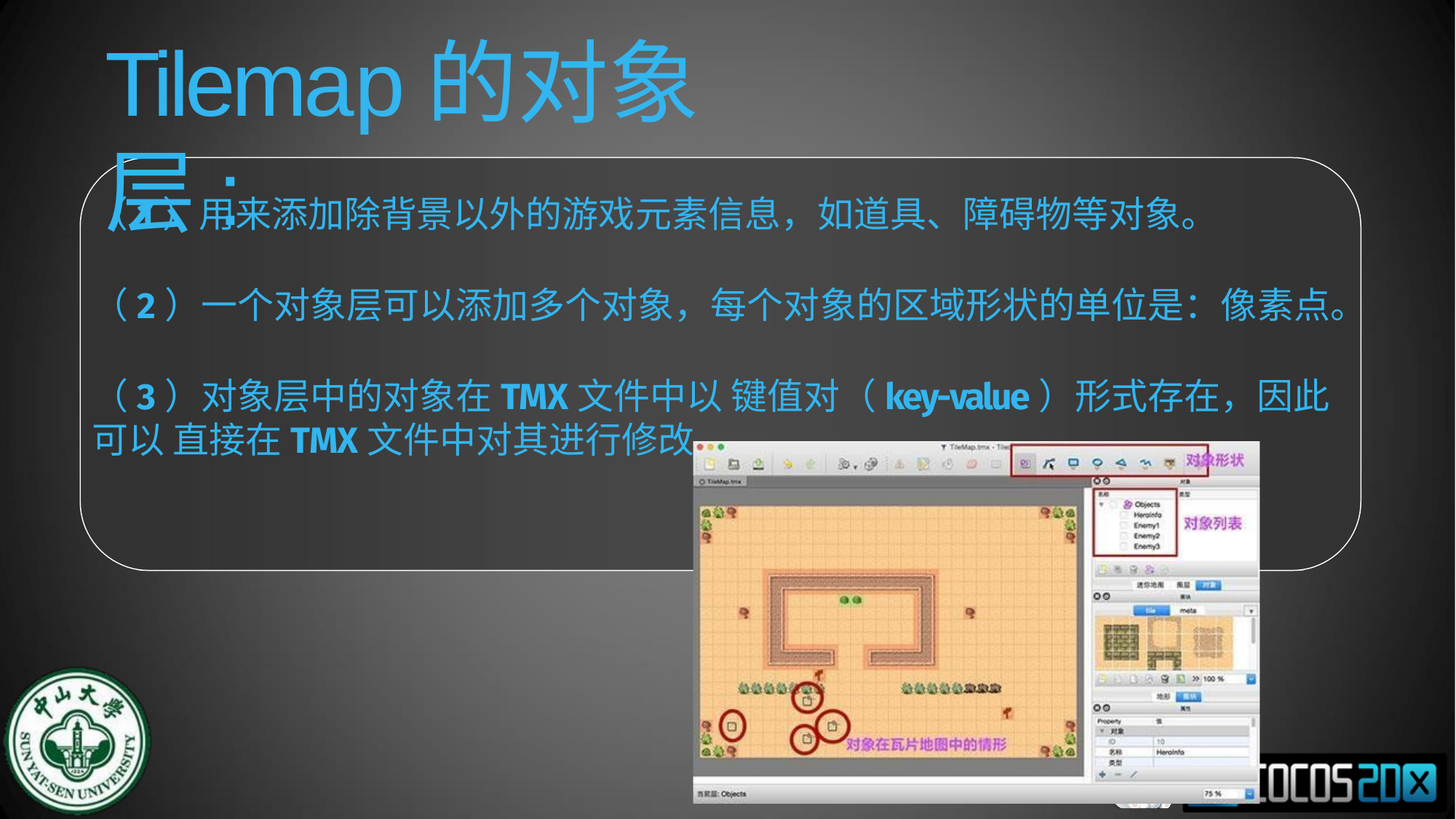

# Tilemap的对象层:

（1）用来添加除背景以外的游戏元素信息，如道具、障碍物等对象。

（2）一个对象层可以添加多个对象，每个对象的区域形状的单位是：像素点。

（3）对象层中的对象在TMX文件中以 键值对（key-value）形式存在，因此可以 直接在TMX文件中对其进行修改。